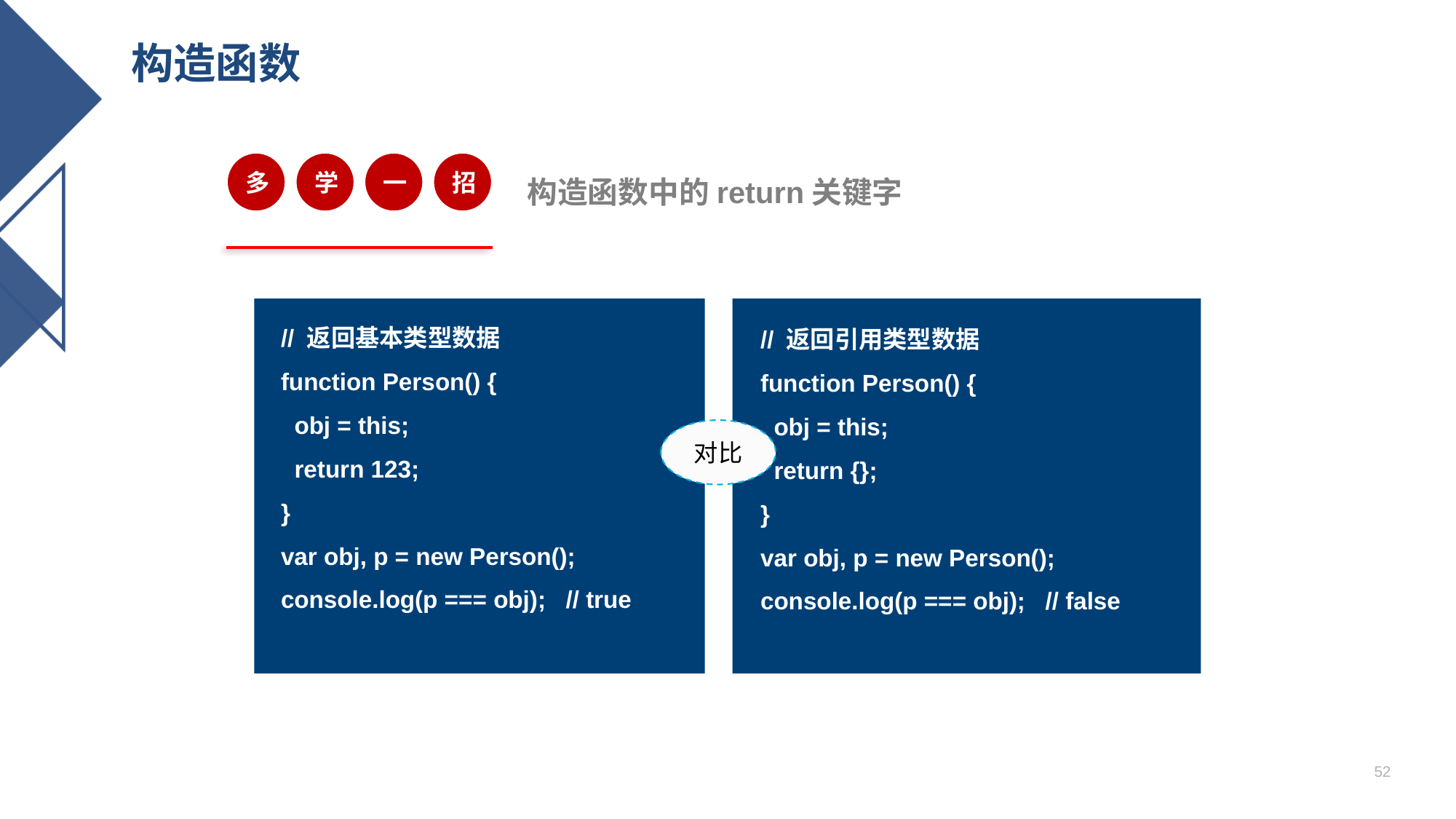

# 构造函数
多
学
一
招
构造函数中的return关键字

// 返回基本类型数据
function Person() {
  obj = this;
  return 123;
}
var obj, p = new Person();
console.log(p === obj);   // true

// 返回引用类型数据
function Person() {
  obj = this;
  return {};
}
var obj, p = new Person();
console.log(p === obj);   // false
对比
52